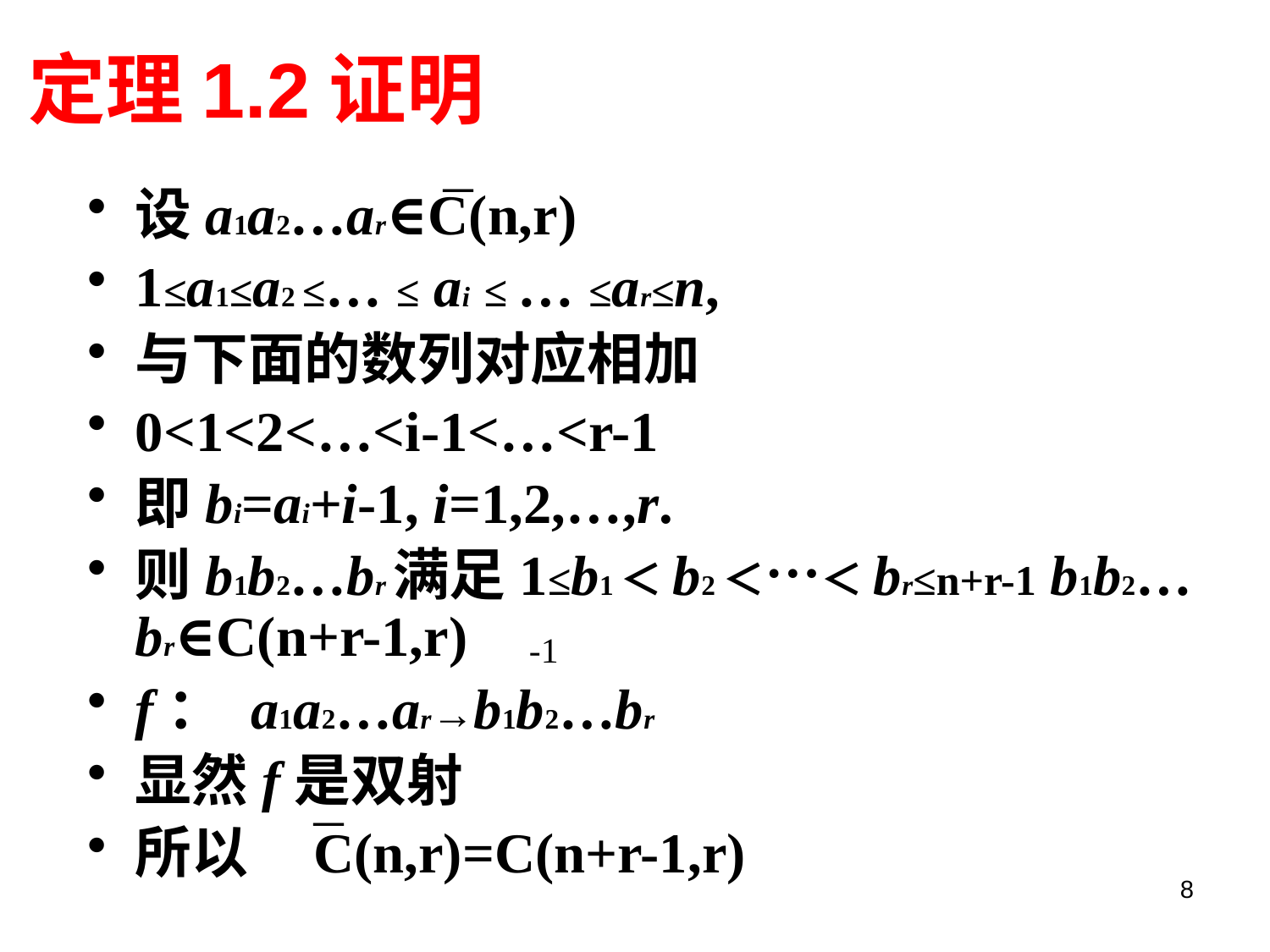

# 定理1.2证明
－
设a1a2…ar∈C(n,r)
1≤a1≤a2 ≤… ≤ ai ≤ … ≤ar≤n,
与下面的数列对应相加
0<1<2<…<i-1<…<r-1
即bi=ai+i-1, i=1,2,…,r.
则b1b2…br满足1≤b1＜b2＜…＜br≤n+r-1 b1b2…br∈C(n+r-1,r)
f： a1a2…ar→b1b2…br
显然f是双射
所以    C(n,r)=C(n+r-1,r)
-1
－
8